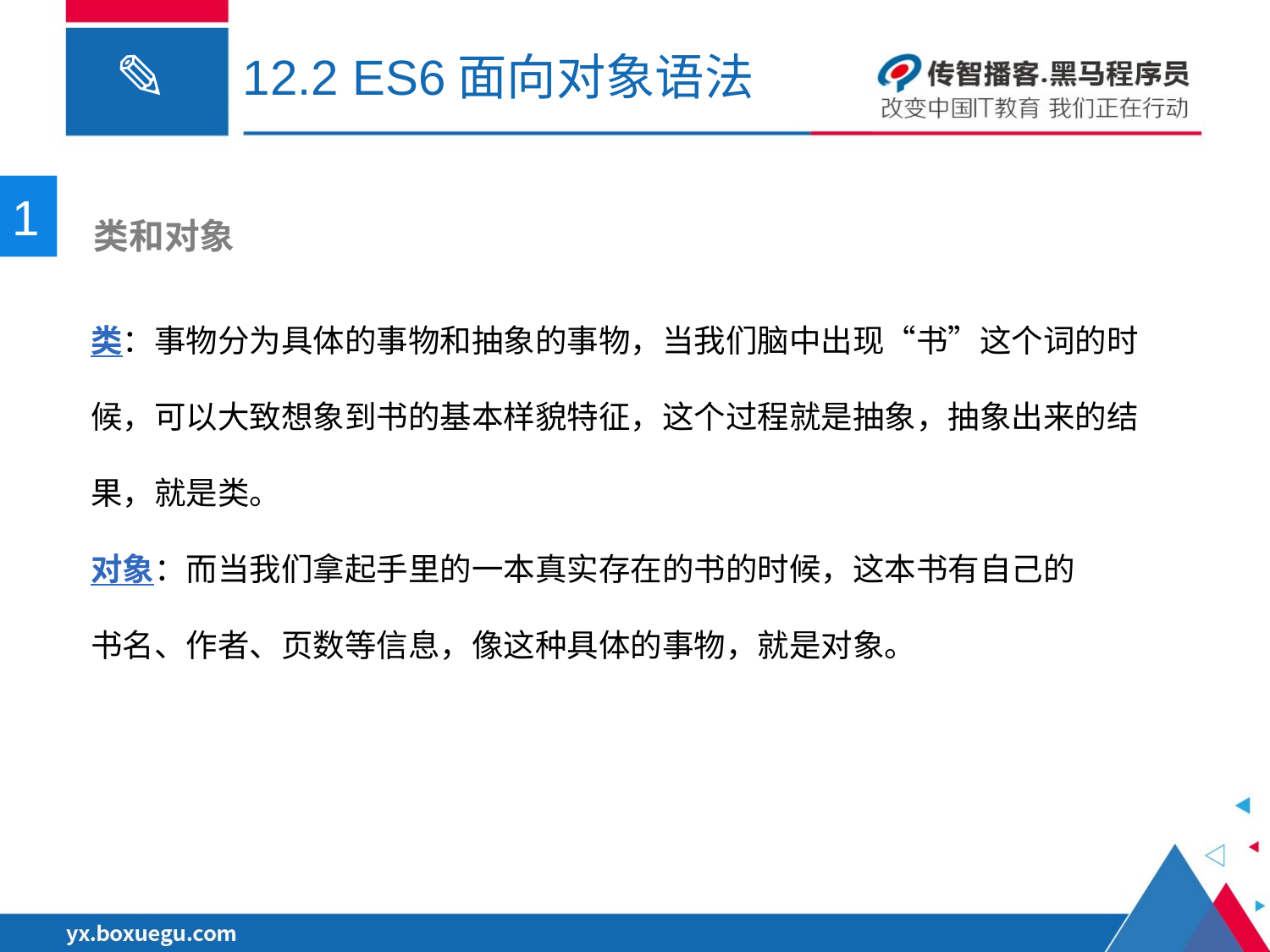

# 12.2 ES6面向对象语法

1
  类和对象
类：事物分为具体的事物和抽象的事物，当我们脑中出现“书”这个词的时候，可以大致想象到书的基本样貌特征，这个过程就是抽象，抽象出来的结果，就是类。
对象：而当我们拿起手里的一本真实存在的书的时候，这本书有自己的
书名、作者、页数等信息，像这种具体的事物，就是对象。